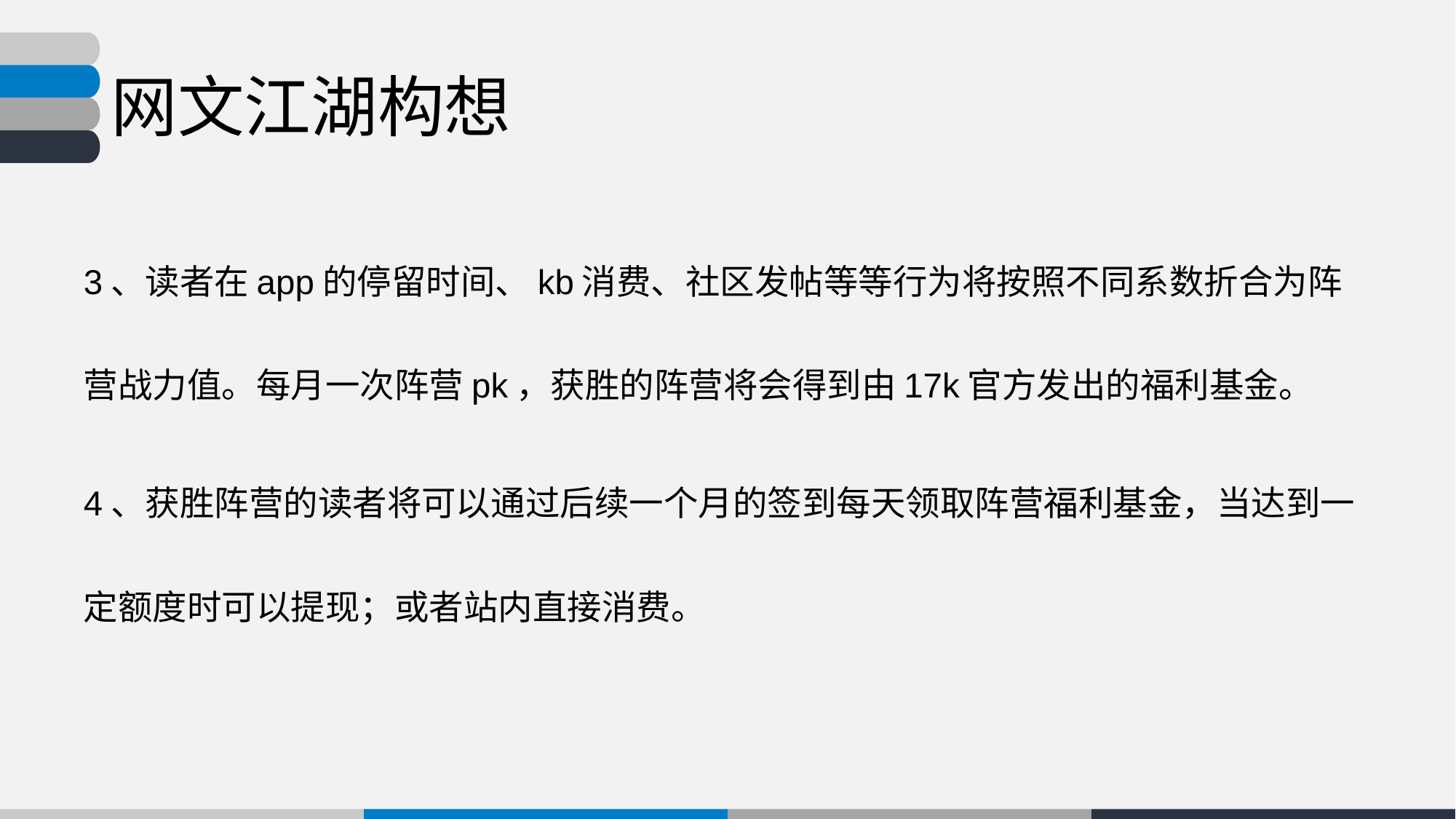

# 网文江湖构想
3、读者在app的停留时间、kb消费、社区发帖等等行为将按照不同系数折合为阵营战力值。每月一次阵营pk，获胜的阵营将会得到由17k官方发出的福利基金。
4、获胜阵营的读者将可以通过后续一个月的签到每天领取阵营福利基金，当达到一定额度时可以提现；或者站内直接消费。